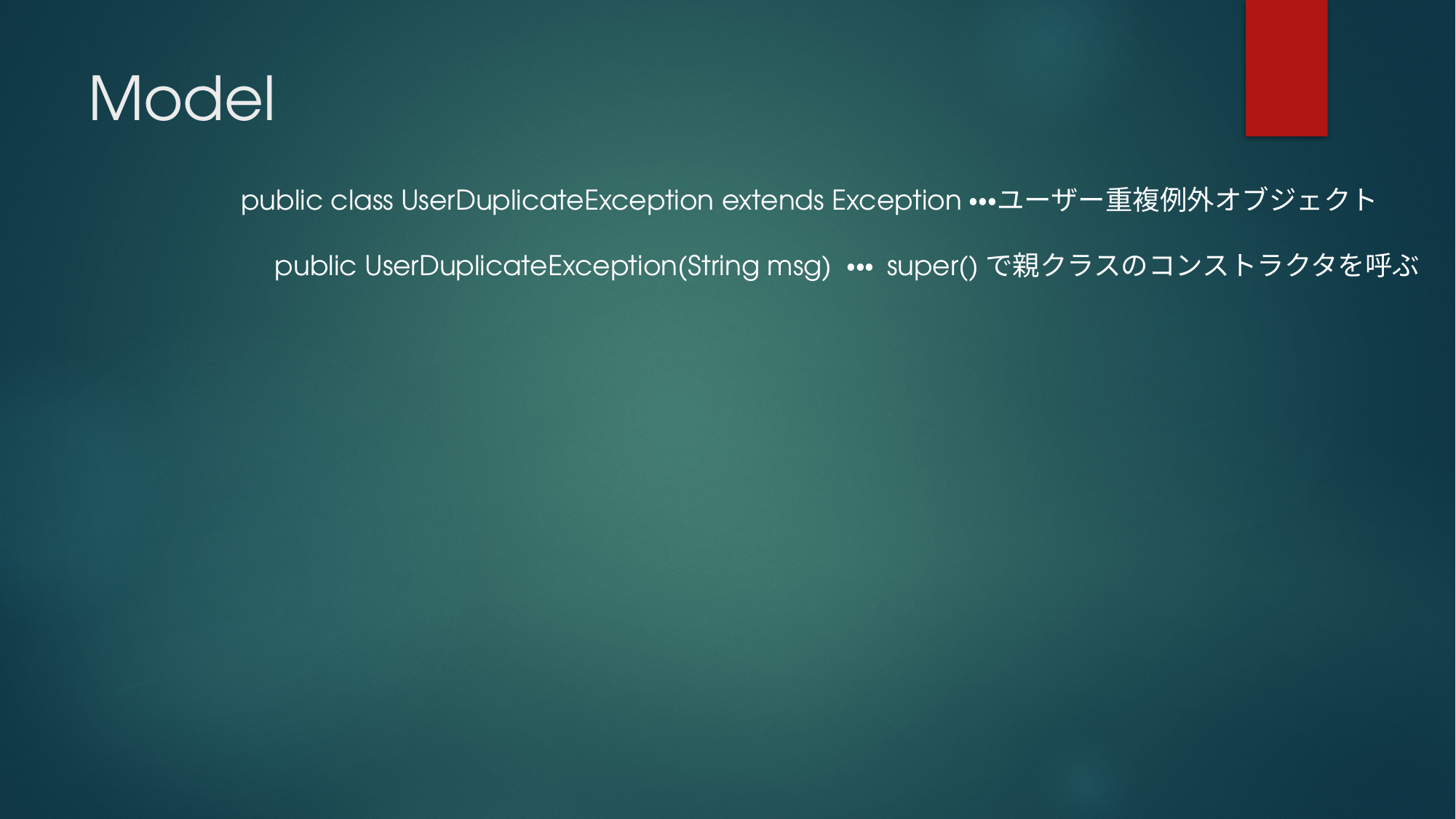

# Model
public class UserDuplicateException extends Exception・・・ユーザー重複例外オブジェクト

　public UserDuplicateException(String msg) ・・・ super()で親クラスのコンストラクタを呼ぶ